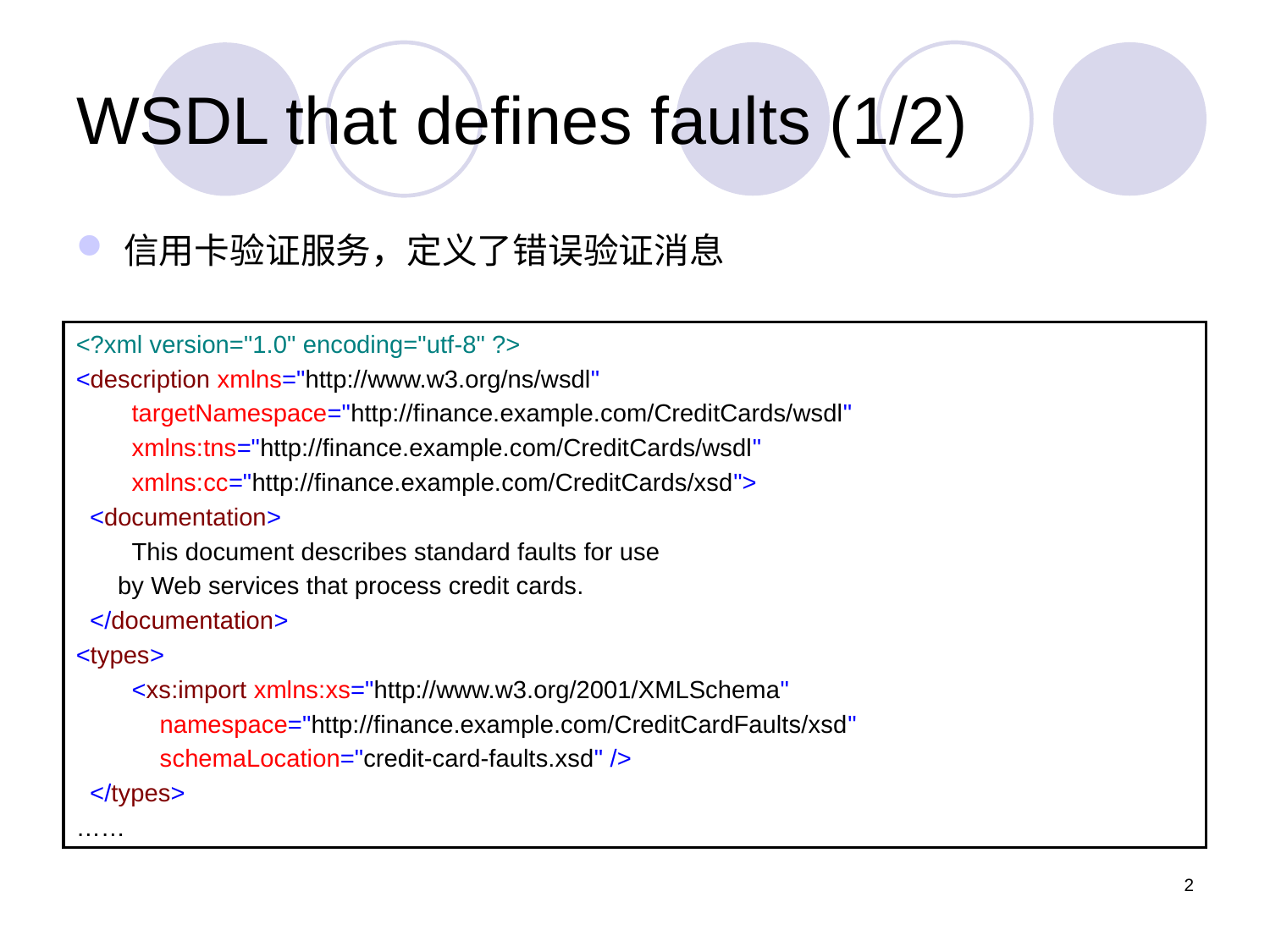

# WSDL that defines faults (1/2)
信用卡验证服务，定义了错误验证消息
<?xml version="1.0" encoding="utf-8" ?>
<description xmlns="http://www.w3.org/ns/wsdl"
        targetNamespace="http://finance.example.com/CreditCards/wsdl"
        xmlns:tns="http://finance.example.com/CreditCards/wsdl"
        xmlns:cc="http://finance.example.com/CreditCards/xsd">
  <documentation>
        This document describes standard faults for use
      by Web services that process credit cards.
  </documentation>
<types>
        <xs:import xmlns:xs="http://www.w3.org/2001/XMLSchema"
            namespace="http://finance.example.com/CreditCardFaults/xsd"
            schemaLocation="credit-card-faults.xsd" />
  </types>
……
2